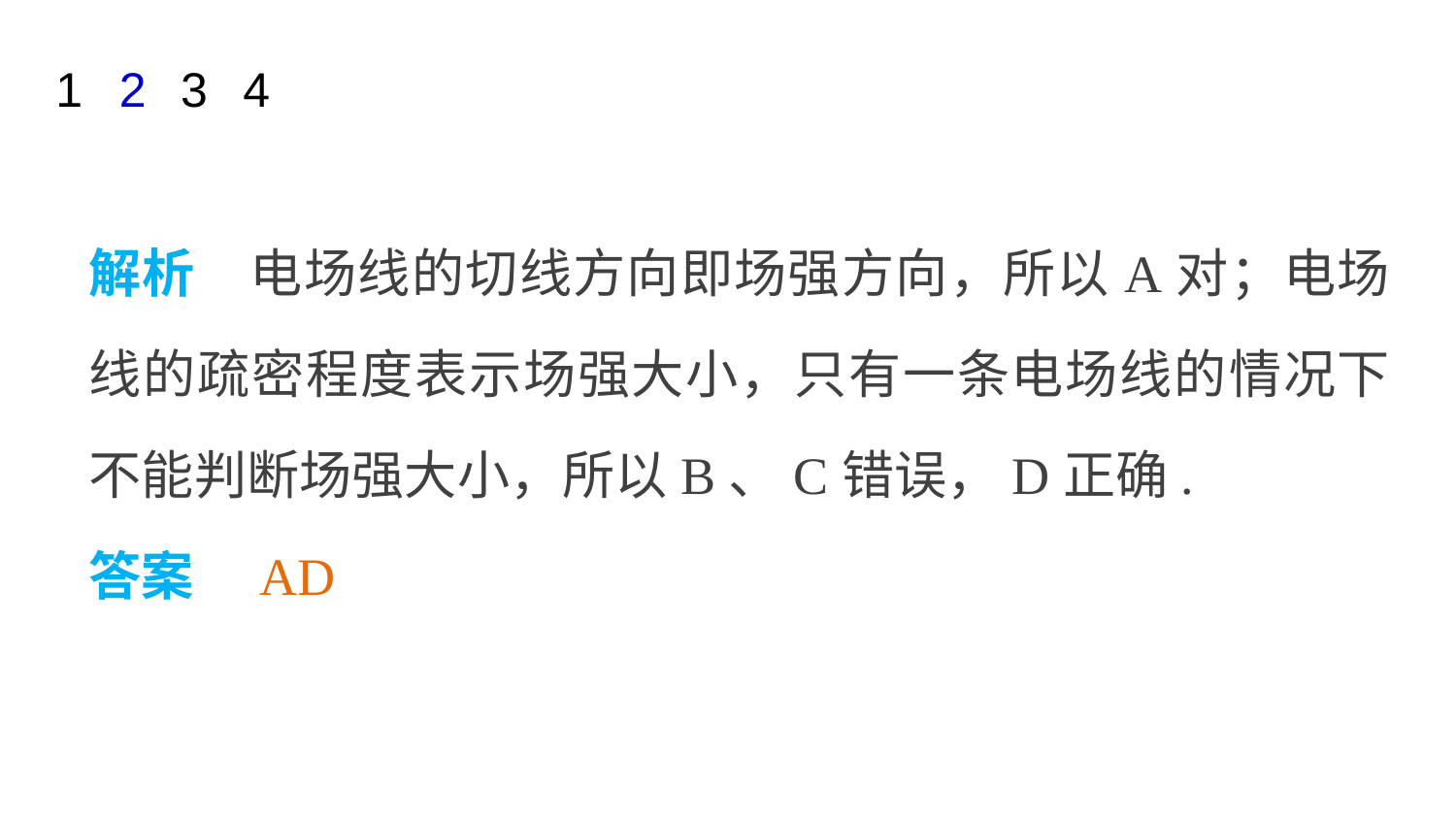

1
2
3
4
解析　电场线的切线方向即场强方向，所以A对；电场线的疏密程度表示场强大小，只有一条电场线的情况下不能判断场强大小，所以B、C错误，D正确.
答案　AD